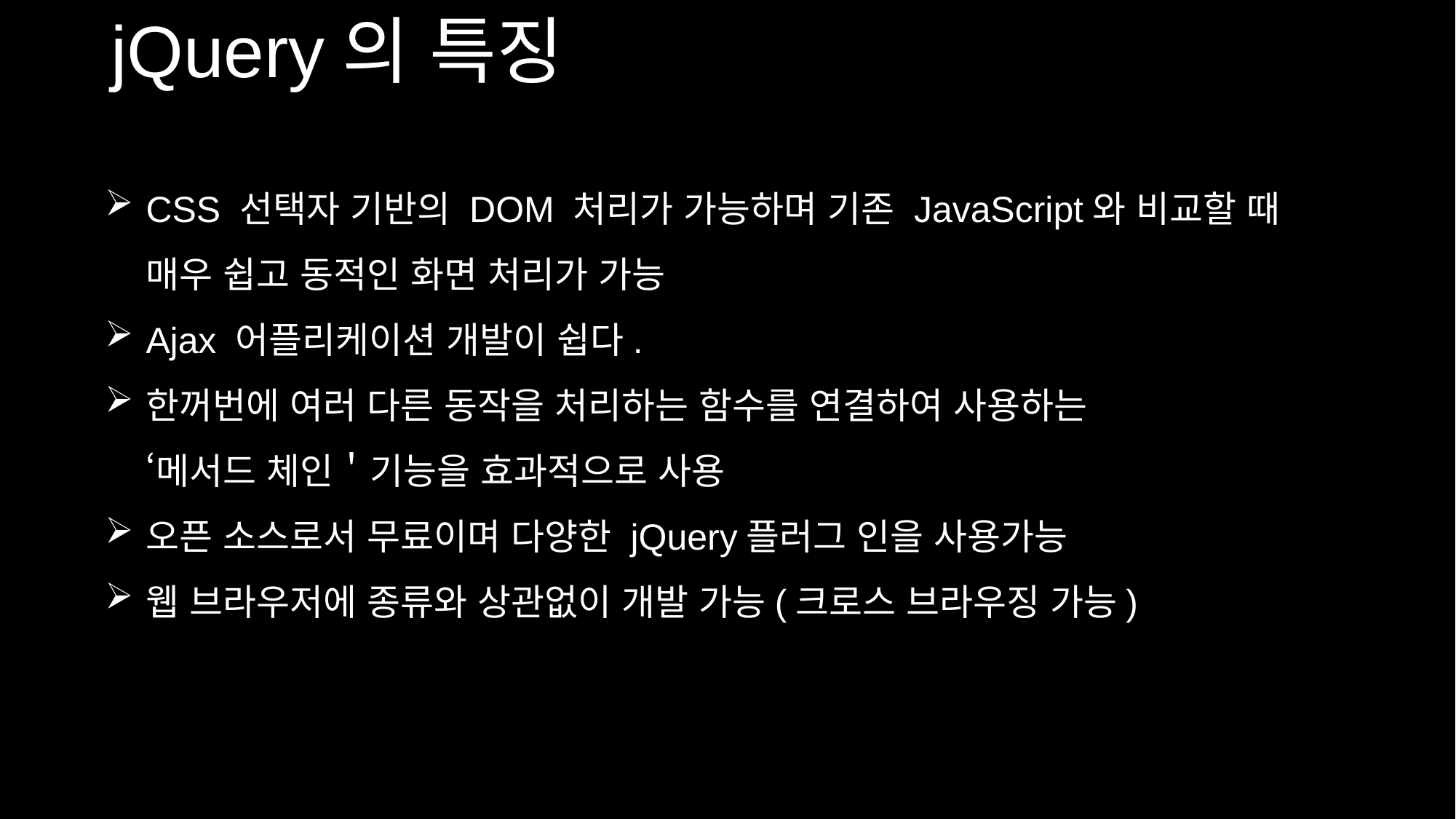

# jQuery의 특징
CSS 선택자 기반의 DOM 처리가 가능하며 기존 JavaScript와 비교할 때 매우 쉽고 동적인 화면 처리가 가능
Ajax 어플리케이션 개발이 쉽다.
한꺼번에 여러 다른 동작을 처리하는 함수를 연결하여 사용하는
‘메서드 체인＇기능을 효과적으로 사용
오픈 소스로서 무료이며 다양한 jQuery플러그 인을 사용가능
웹 브라우저에 종류와 상관없이 개발 가능(크로스 브라우징 가능)